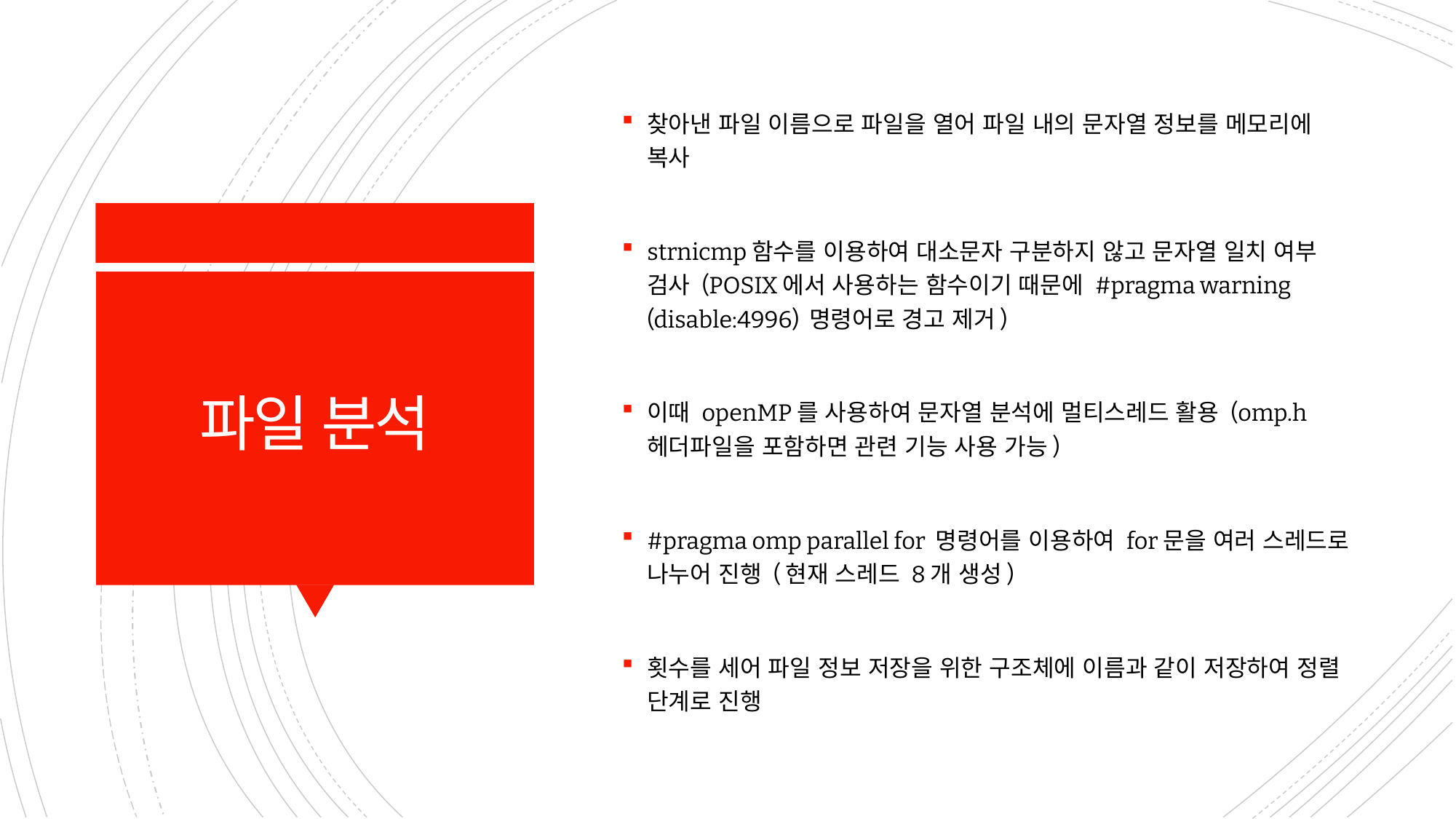

찾아낸 파일 이름으로 파일을 열어 파일 내의 문자열 정보를 메모리에 복사

strnicmp함수를 이용하여 대소문자 구분하지 않고 문자열 일치 여부 검사 (POSIX에서 사용하는 함수이기 때문에 #pragma warning (disable:4996) 명령어로 경고 제거)

이때 openMP를 사용하여 문자열 분석에 멀티스레드 활용 (omp.h 헤더파일을 포함하면 관련 기능 사용 가능)

#pragma omp parallel for 명령어를 이용하여 for문을 여러 스레드로 나누어 진행 (현재 스레드 8개 생성)

횟수를 세어 파일 정보 저장을 위한 구조체에 이름과 같이 저장하여 정렬 단계로 진행
# 파일 분석